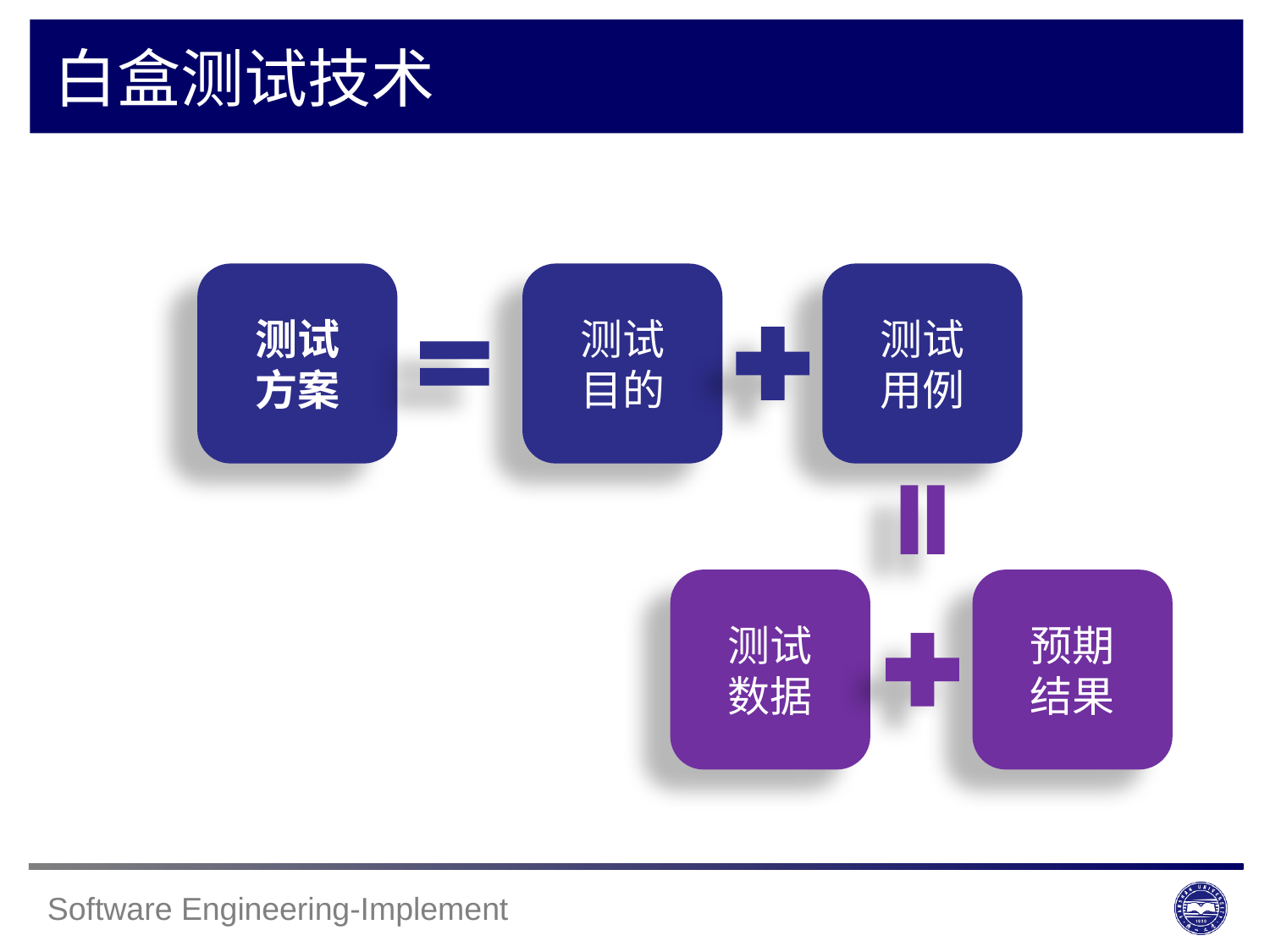

白盒测试技术
测试
方案
测试
目的
测试
用例

测试
数据
预期
结果